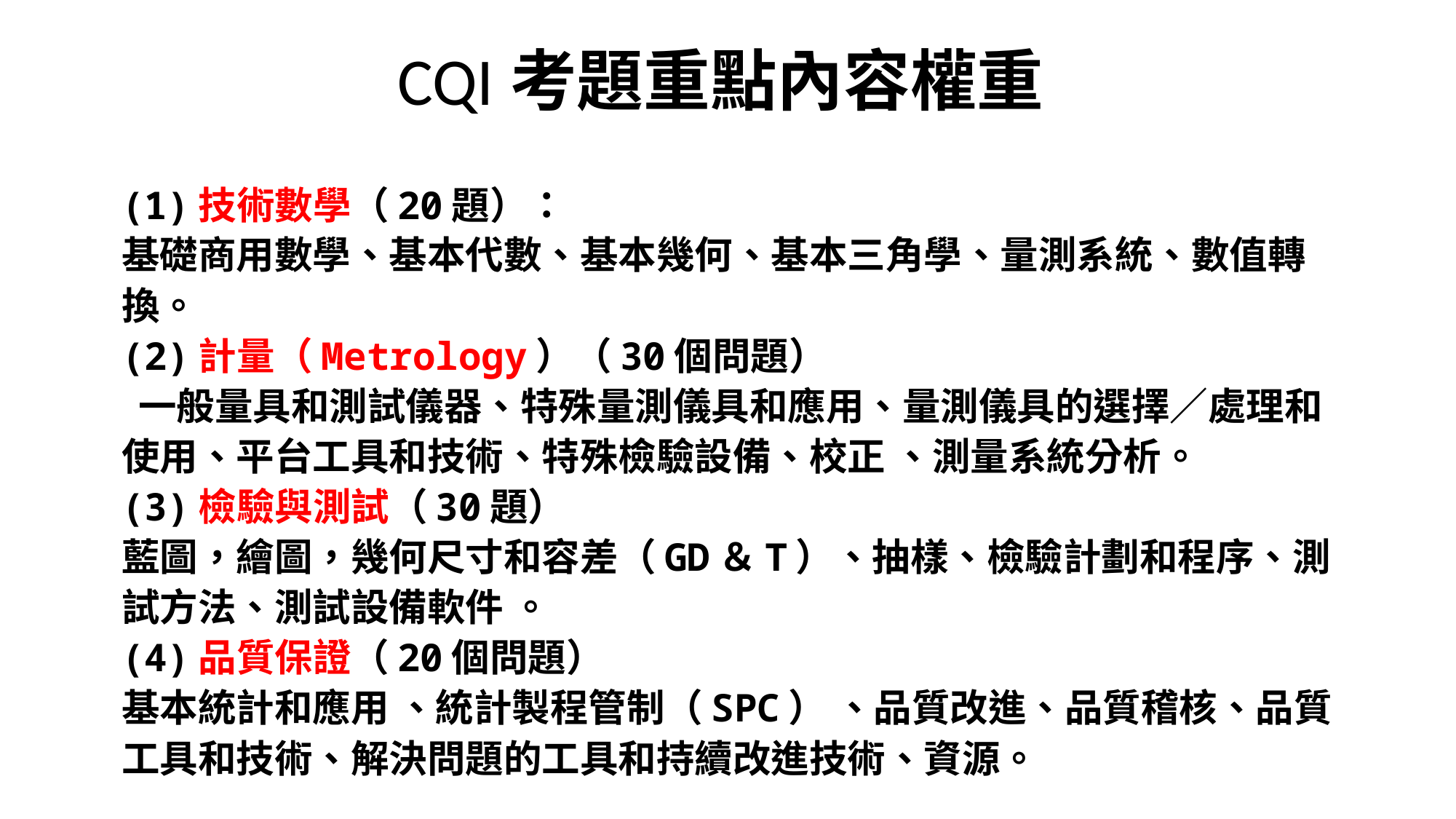

# CQI考題重點內容權重
(1)技術數學（20題）：
基礎商用數學、基本代數、基本幾何、基本三角學、量測系統、數值轉換。
(2)計量（Metrology）（30個問題）
 一般量具和測試儀器、特殊量測儀具和應用、量測儀具的選擇／處理和使用、平台工具和技術、特殊檢驗設備、校正 、測量系統分析。
(3)檢驗與測試（30題）
藍圖，繪圖，幾何尺寸和容差（GD＆T）、抽樣、檢驗計劃和程序、測試方法、測試設備軟件 。
(4)品質保證（20個問題）
基本統計和應用 、統計製程管制（SPC） 、品質改進、品質稽核、品質工具和技術、解決問題的工具和持續改進技術、資源。